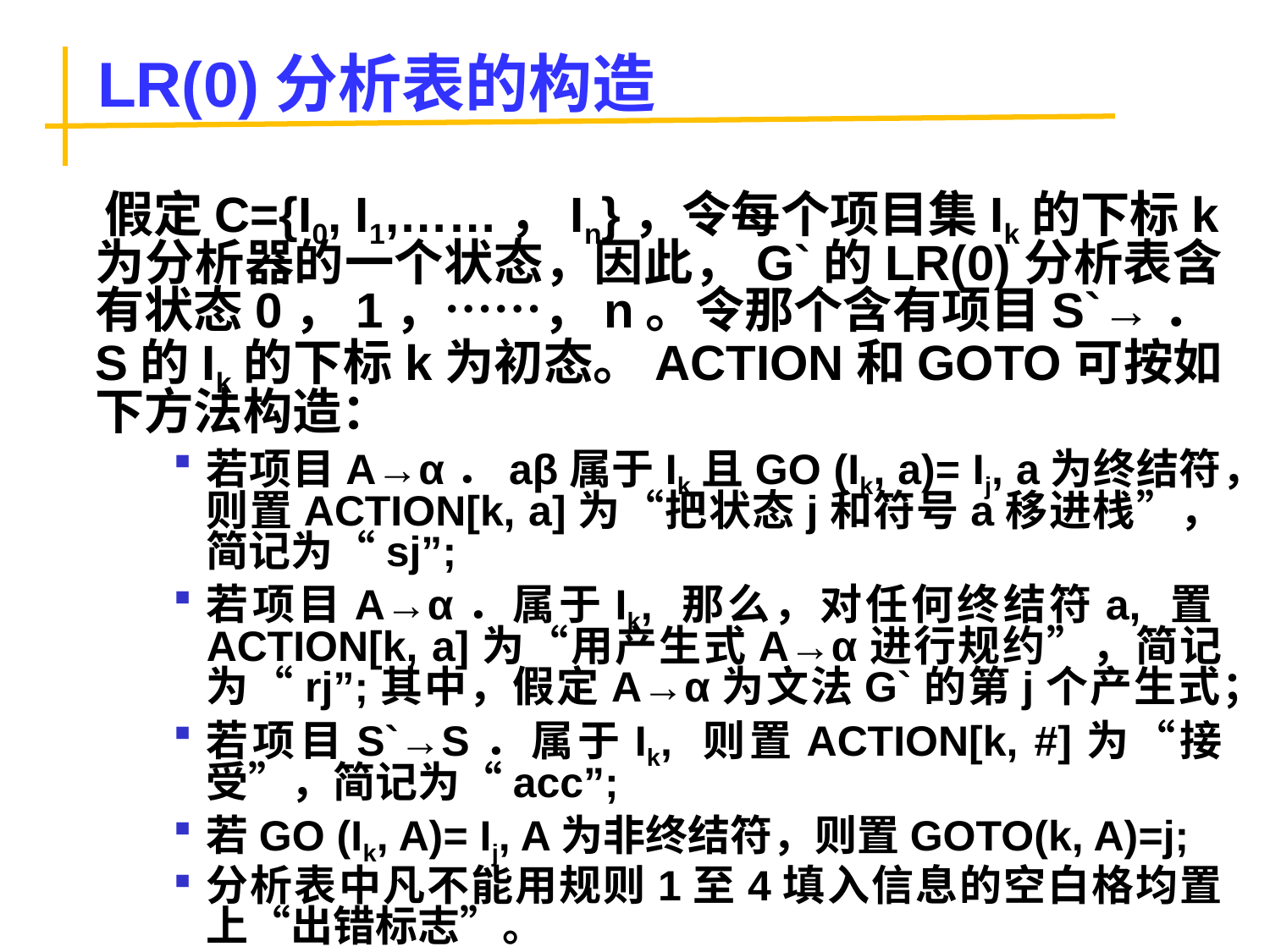

# LR(0)分析表的构造
    假定C={I0, I1,……，In}，令每个项目集Ik的下标k为分析器的一个状态，因此，G`的LR(0)分析表含有状态0，1，……，n。令那个含有项目S`→．S的Ik的下标k为初态。ACTION和GOTO可按如下方法构造：
若项目A→α．aβ属于Ik且GO (Ik, a)= Ij, a为终结符，则置ACTION[k, a]为“把状态j和符号a移进栈”，简记为“sj”;
若项目A→α．属于Ik, 那么，对任何终结符a, 置ACTION[k, a]为“用产生式A→α进行规约”，简记为“rj”;其中，假定A→α为文法G`的第j个产生式；
若项目S`→S．属于Ik, 则置ACTION[k, #]为“接受”，简记为“acc”;
若GO (Ik, A)= Ij, A为非终结符，则置GOTO(k, A)=j;
分析表中凡不能用规则1至4填入信息的空白格均置上“出错标志”。
63